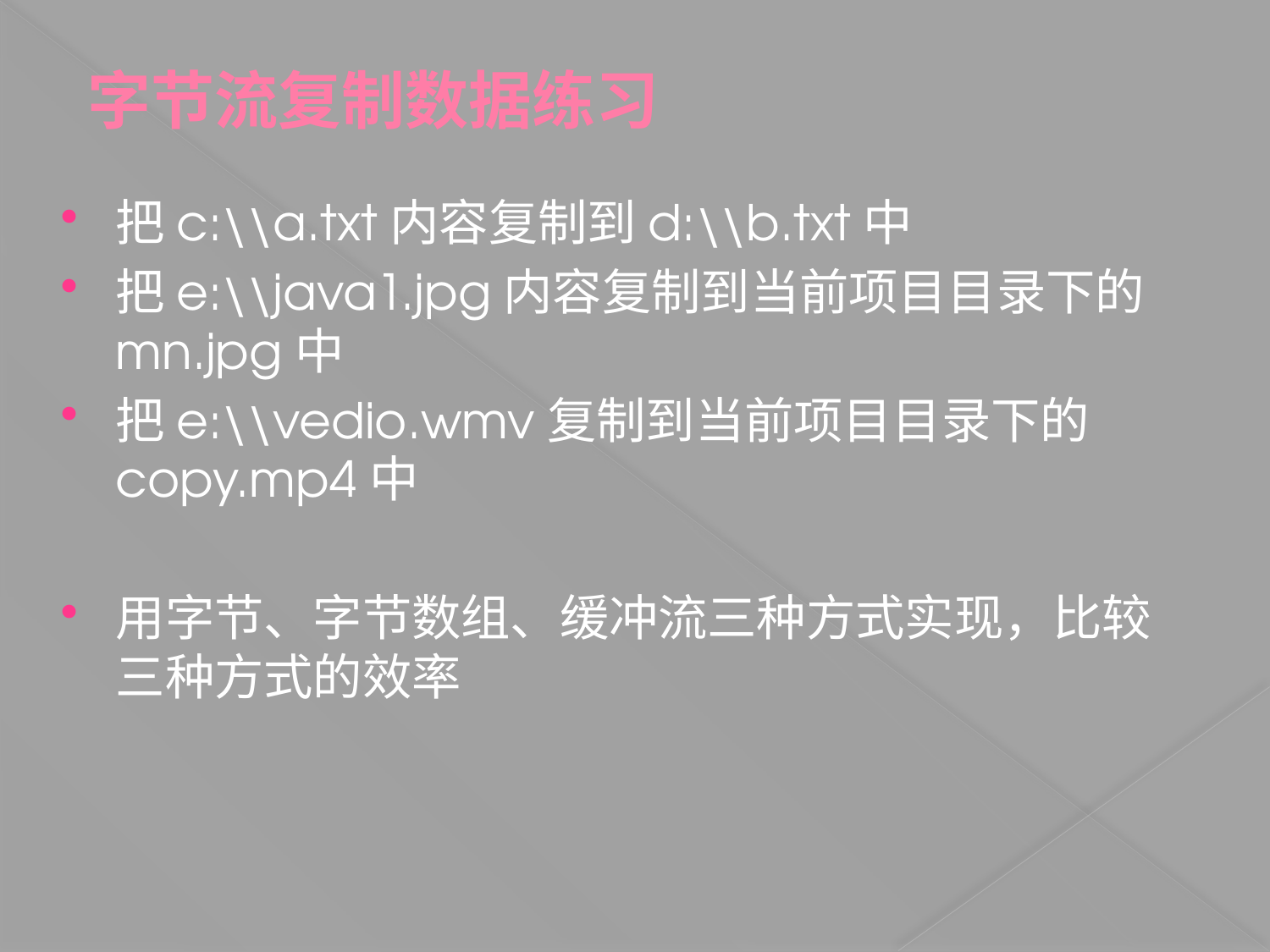

# 字节流复制数据练习
把c:\\a.txt内容复制到d:\\b.txt中
把e:\\java1.jpg内容复制到当前项目目录下的mn.jpg中
把e:\\vedio.wmv复制到当前项目目录下的copy.mp4中

用字节、字节数组、缓冲流三种方式实现，比较三种方式的效率